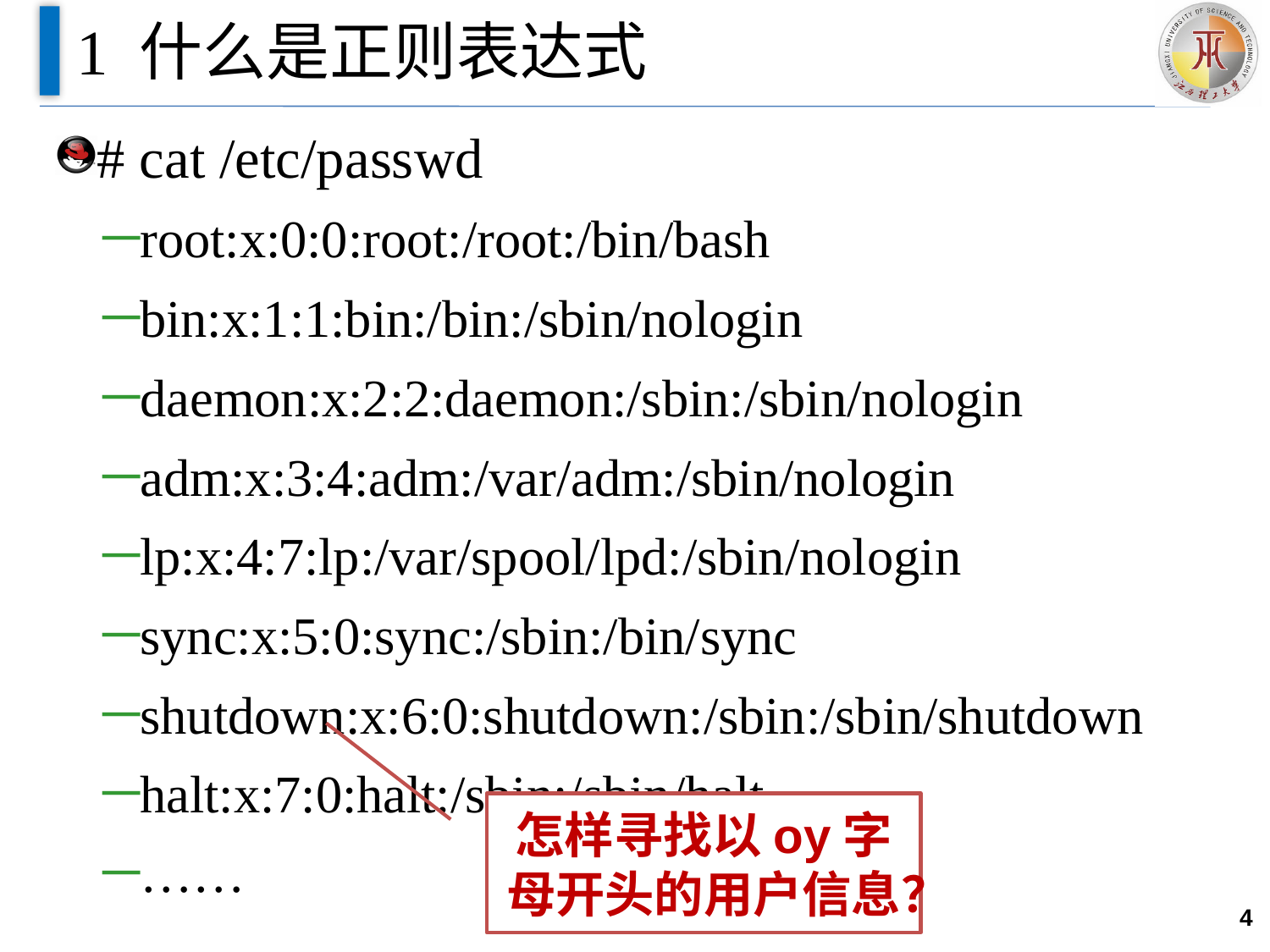

# 1 什么是正则表达式
# cat /etc/passwd
root:x:0:0:root:/root:/bin/bash
bin:x:1:1:bin:/bin:/sbin/nologin
daemon:x:2:2:daemon:/sbin:/sbin/nologin
adm:x:3:4:adm:/var/adm:/sbin/nologin
lp:x:4:7:lp:/var/spool/lpd:/sbin/nologin
sync:x:5:0:sync:/sbin:/bin/sync
shutdown:x:6:0:shutdown:/sbin:/sbin/shutdown
halt:x:7:0:halt:/sbin:/sbin/halt
……
怎样寻找以oy字母开头的用户信息？
4